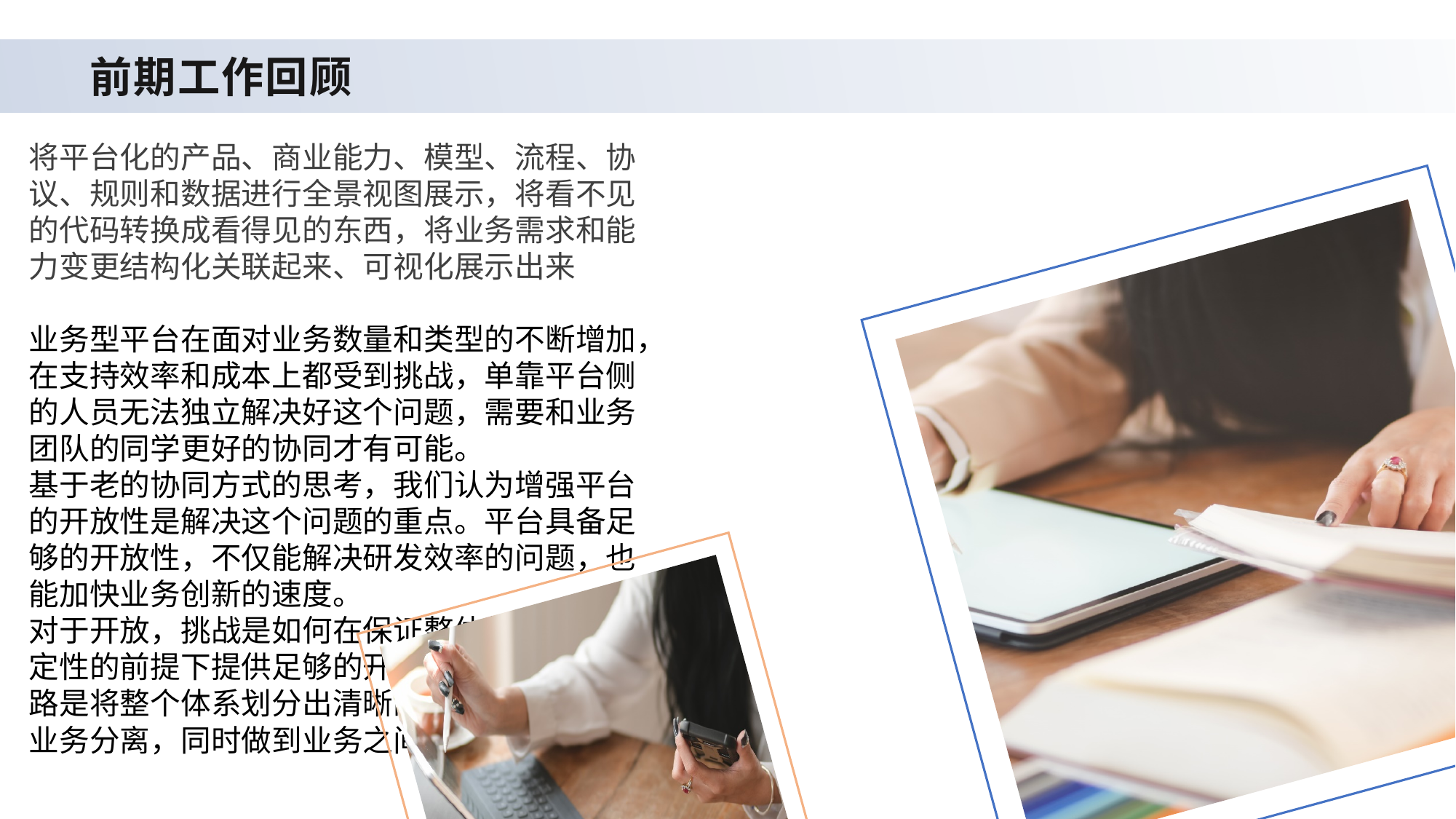

BBAAD9C20180234D78E509342D30B490A2B9B2081D3D2B70ADD98433B1092BA66B48B638116B6B0622592708C84631EC78F9212A41D06B111B5EC2463BBE24DE24F1F13DAF2766B7B4172CC760F24DF1AC31E1E57598618E48F78198ECB49CA8DB96259CDEB
# 前期工作回顾
将平台化的产品、商业能力、模型、流程、协议、规则和数据进行全景视图展示，将看不见的代码转换成看得见的东西，将业务需求和能力变更结构化关联起来、可视化展示出来

业务型平台在面对业务数量和类型的不断增加，在支持效率和成本上都受到挑战，单靠平台侧的人员无法独立解决好这个问题，需要和业务团队的同学更好的协同才有可能。
基于老的协同方式的思考，我们认为增强平台的开放性是解决这个问题的重点。平台具备足够的开放性，不仅能解决研发效率的问题，也能加快业务创新的速度。
对于开放，挑战是如何在保证整体的效率和稳定性的前提下提供足够的开放能力，我们的思路是将整个体系划分出清晰的层次，将平台和业务分离，同时做到业务之间的隔离。